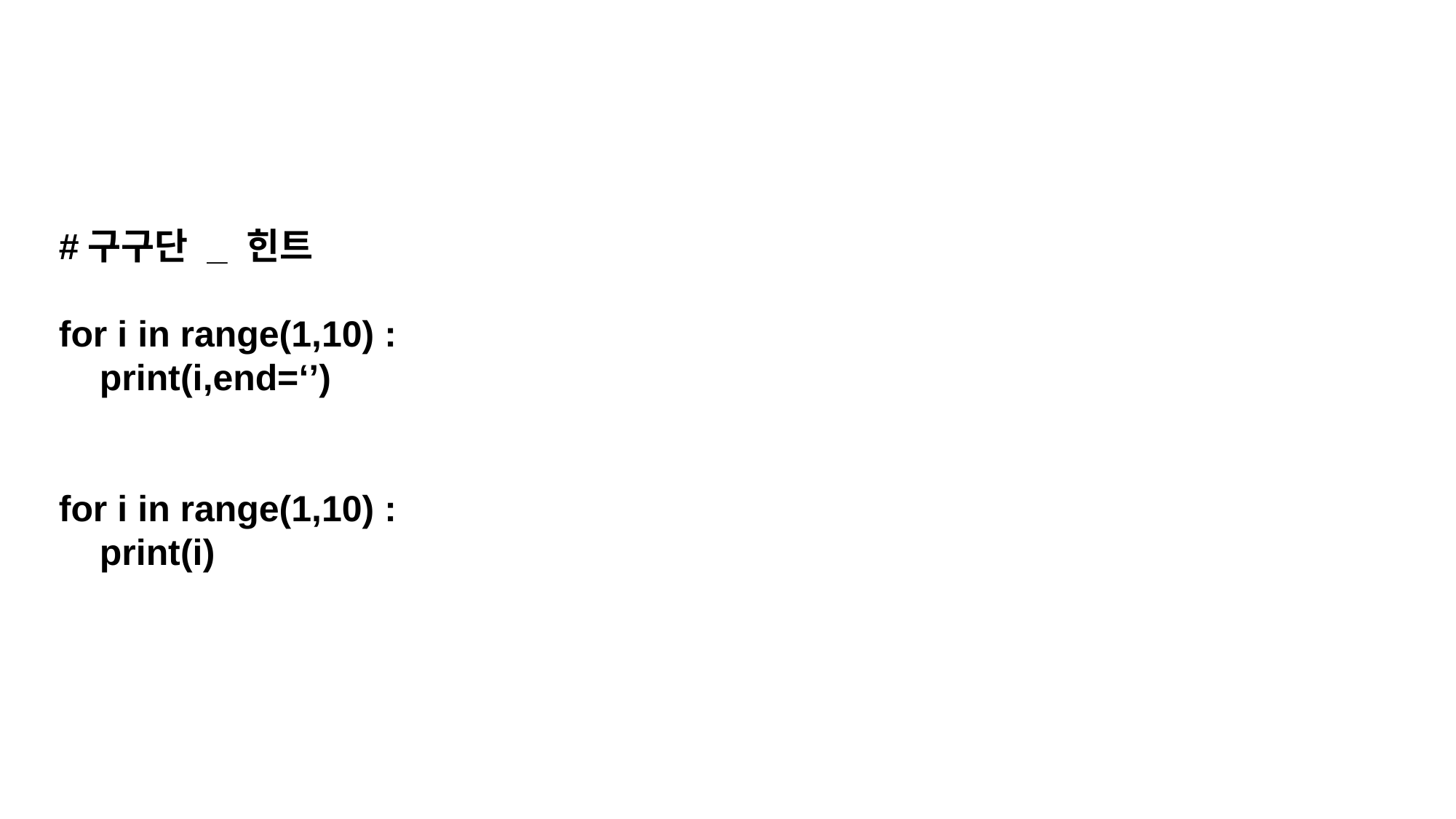

#구구단 _ 힌트

for i in range(1,10) :
    print(i,end=‘’)

for i in range(1,10) :
    print(i)